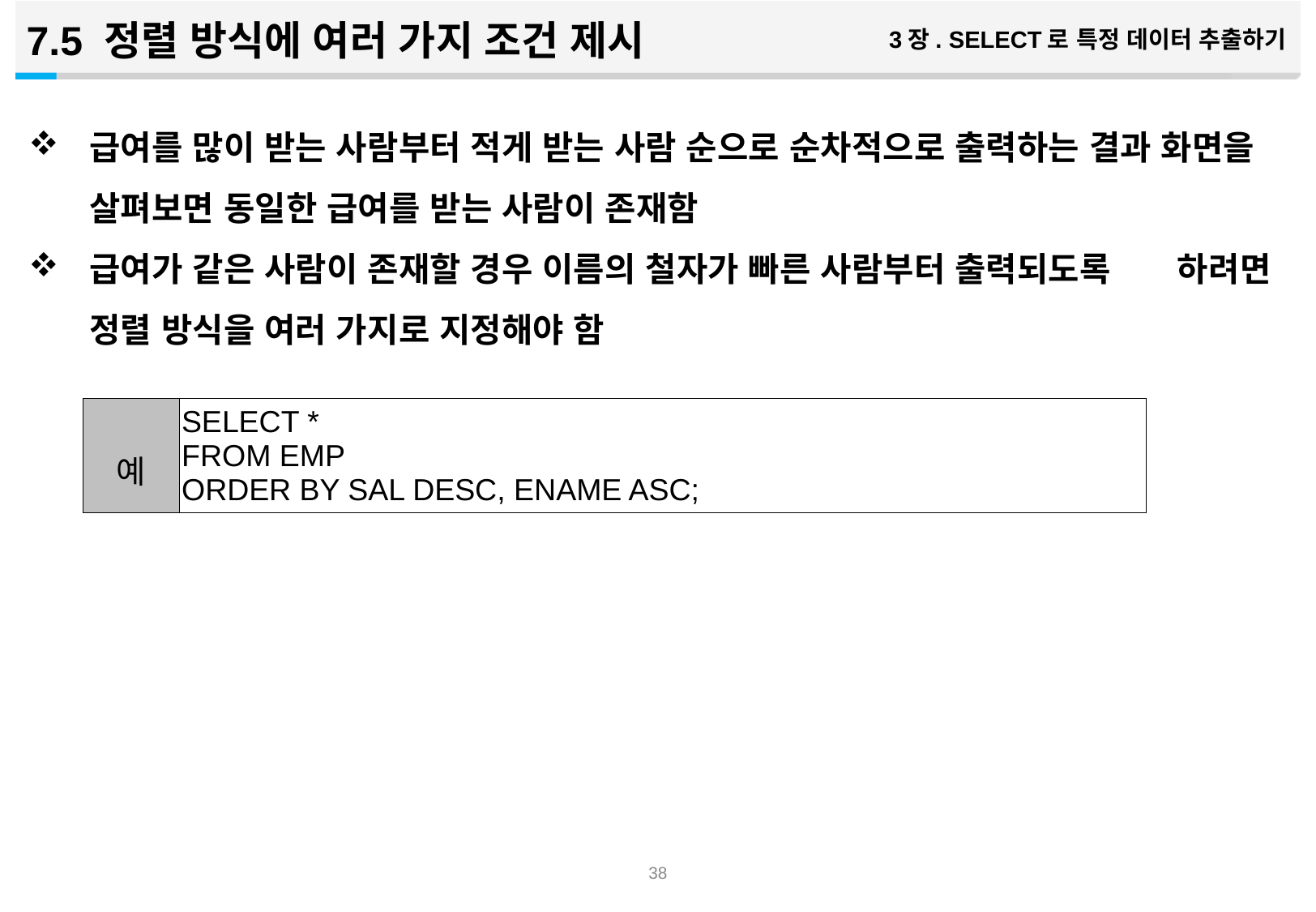

7.5 정렬 방식에 여러 가지 조건 제시
3장. SELECT로 특정 데이터 추출하기
급여를 많이 받는 사람부터 적게 받는 사람 순으로 순차적으로 출력하는 결과 화면을 살펴보면 동일한 급여를 받는 사람이 존재함
급여가 같은 사람이 존재할 경우 이름의 철자가 빠른 사람부터 출력되도록       하려면 정렬 방식을 여러 가지로 지정해야 함

| 예 | SELECT \* FROM EMP ORDER BY SAL DESC, ENAME ASC; |
| --- | --- |
38